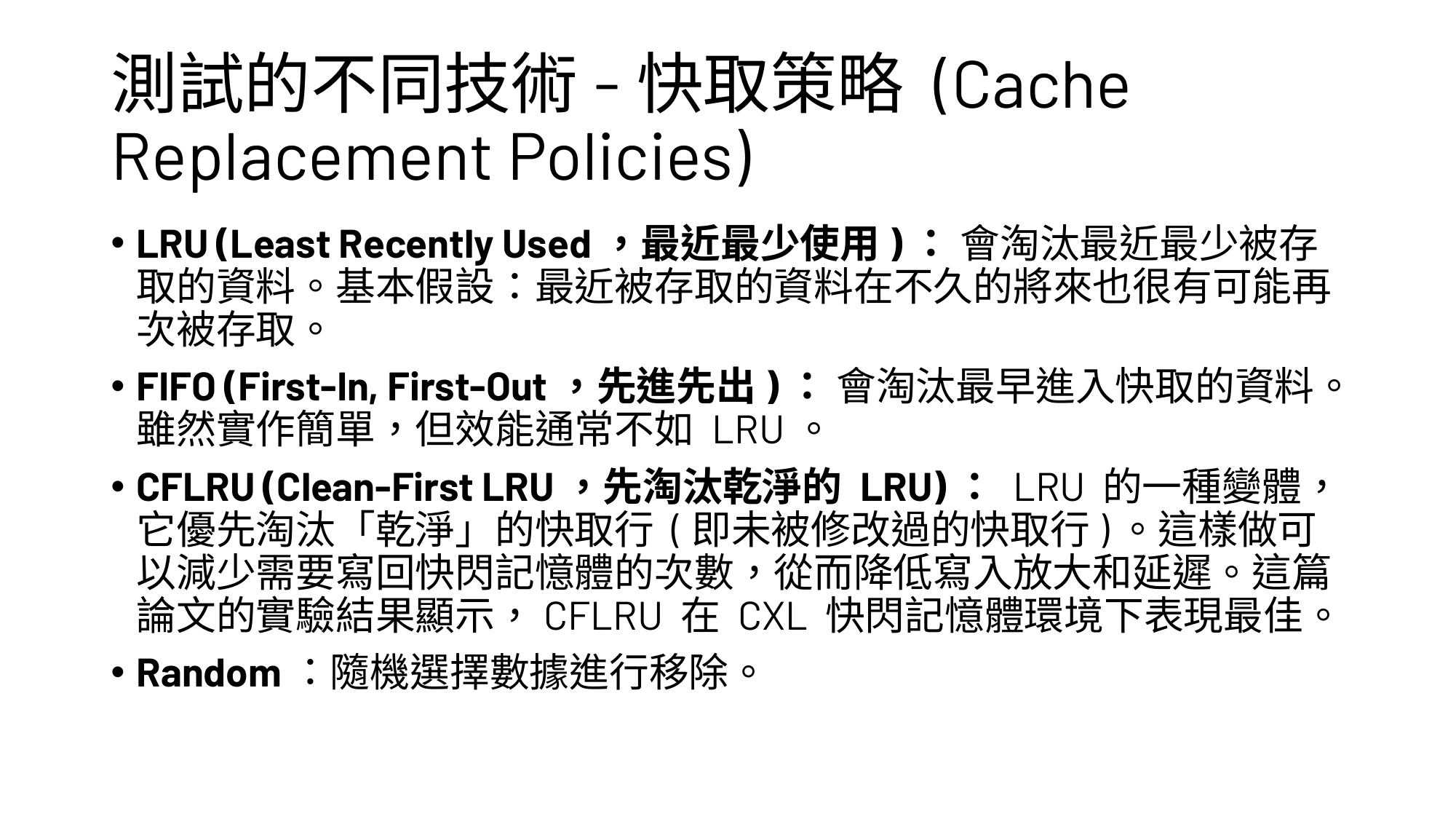

# 測試的不同技術-快取策略 (Cache Replacement Policies)
LRU (Least Recently Used，最近最少使用)： 會淘汰最近最少被存取的資料。基本假設：最近被存取的資料在不久的將來也很有可能再次被存取。
FIFO (First-In, First-Out，先進先出)： 會淘汰最早進入快取的資料。雖然實作簡單，但效能通常不如 LRU。
CFLRU (Clean-First LRU，先淘汰乾淨的 LRU)： LRU 的一種變體，它優先淘汰「乾淨」的快取行 (即未被修改過的快取行)。這樣做可以減少需要寫回快閃記憶體的次數，從而降低寫入放大和延遲。這篇論文的實驗結果顯示，CFLRU 在 CXL 快閃記憶體環境下表現最佳。
Random：隨機選擇數據進行移除。